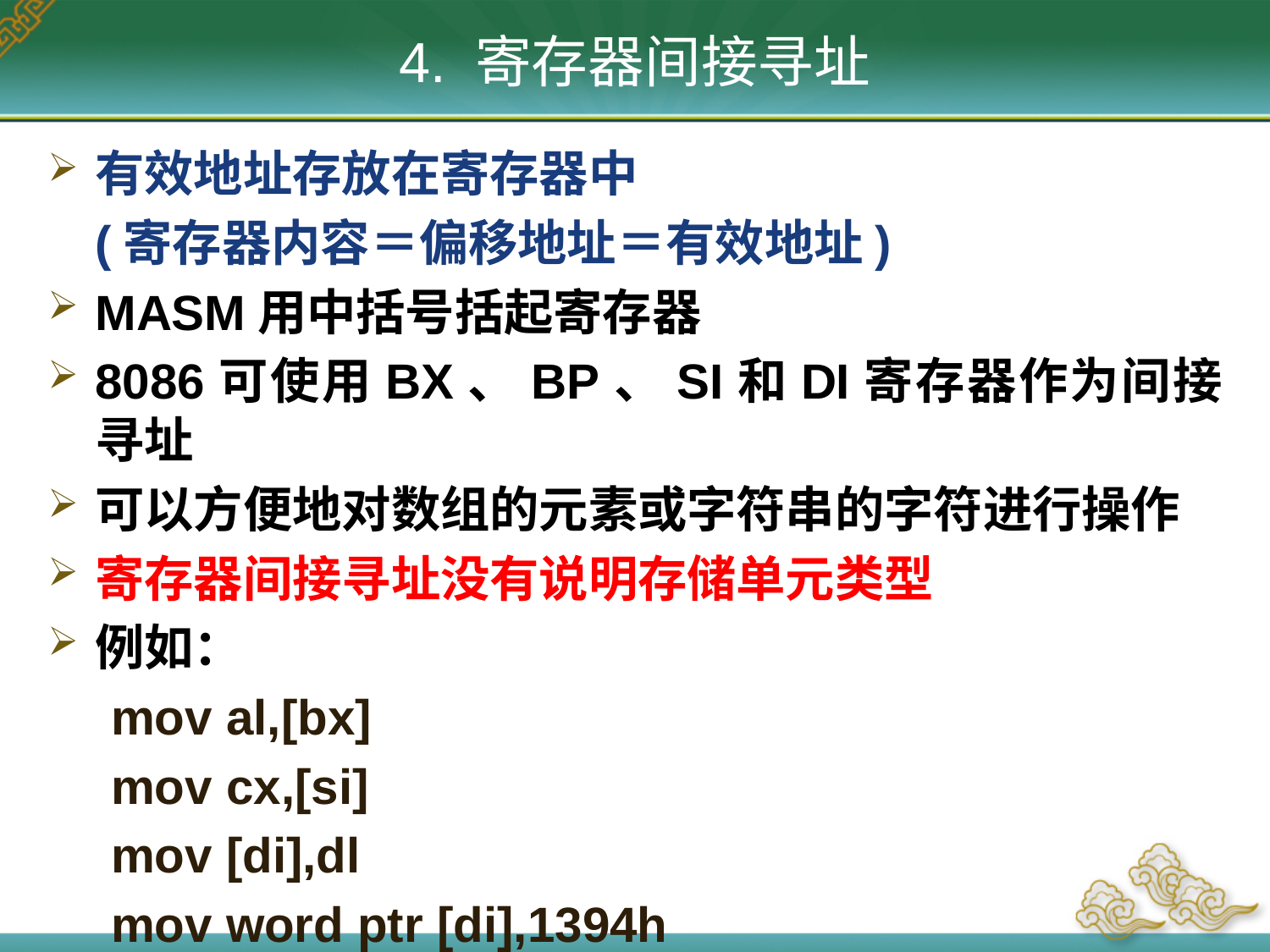

# 4. 寄存器间接寻址
有效地址存放在寄存器中
	(寄存器内容＝偏移地址＝有效地址)
MASM用中括号括起寄存器
8086可使用BX、BP、SI和DI寄存器作为间接寻址
可以方便地对数组的元素或字符串的字符进行操作
寄存器间接寻址没有说明存储单元类型
例如：
mov al,[bx]
mov cx,[si]
mov [di],dl
mov word ptr [di],1394h